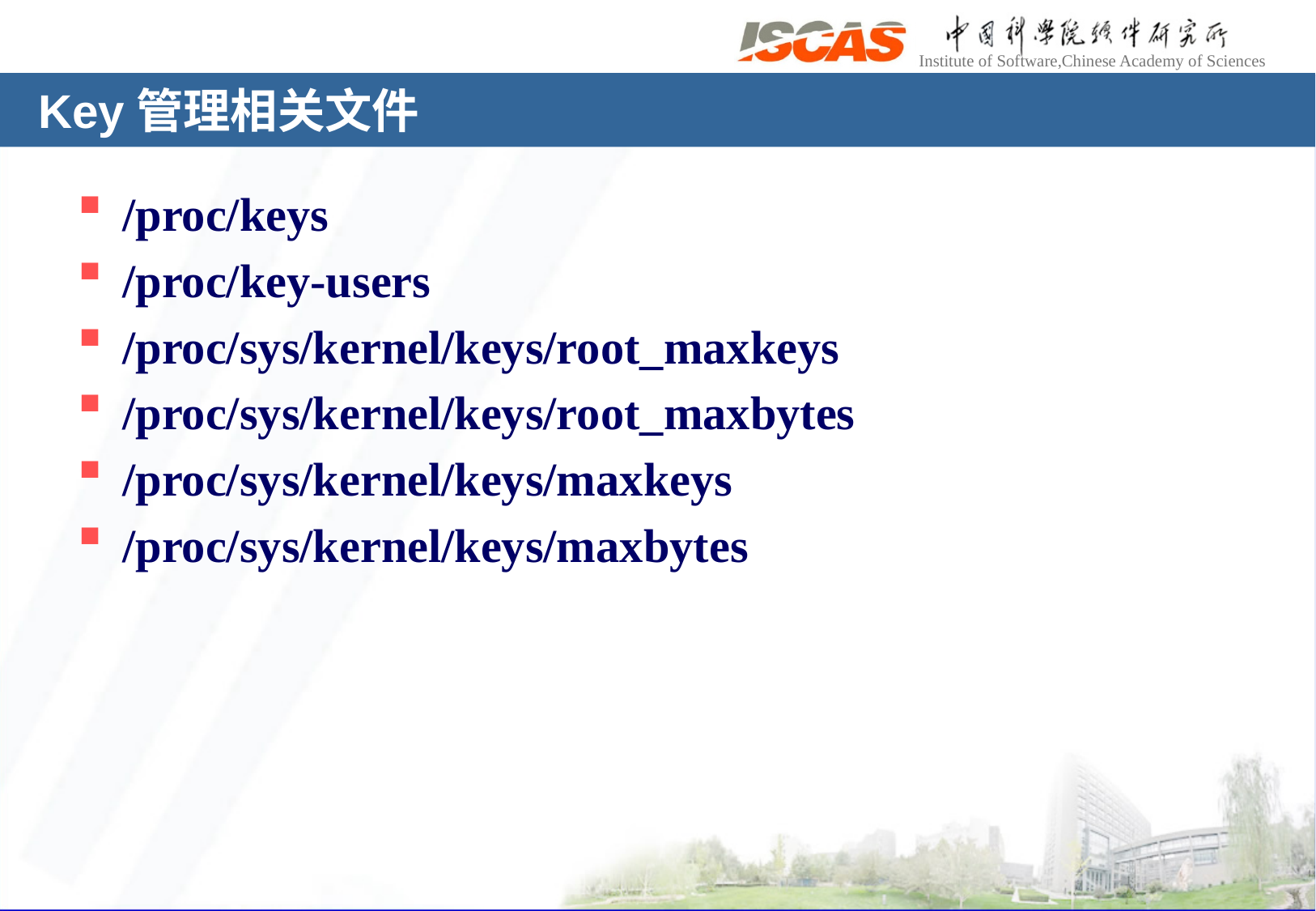

# Key管理相关文件
/proc/keys
/proc/key-users
/proc/sys/kernel/keys/root_maxkeys
/proc/sys/kernel/keys/root_maxbytes
/proc/sys/kernel/keys/maxkeys
/proc/sys/kernel/keys/maxbytes